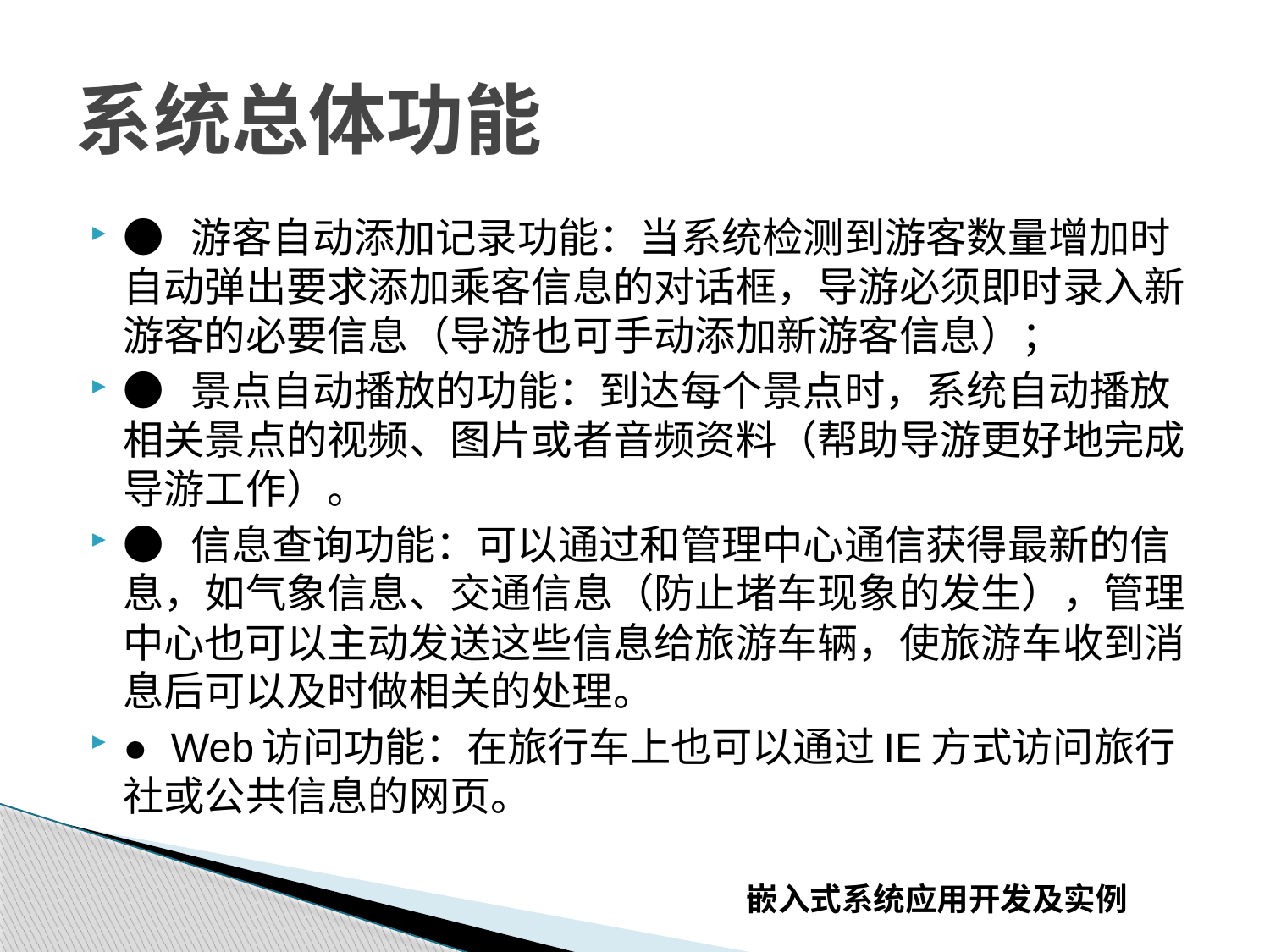

# 系统总体功能
●  游客自动添加记录功能：当系统检测到游客数量增加时自动弹出要求添加乘客信息的对话框，导游必须即时录入新游客的必要信息（导游也可手动添加新游客信息）；
●  景点自动播放的功能：到达每个景点时，系统自动播放相关景点的视频、图片或者音频资料（帮助导游更好地完成导游工作）。
●  信息查询功能：可以通过和管理中心通信获得最新的信息，如气象信息、交通信息（防止堵车现象的发生），管理中心也可以主动发送这些信息给旅游车辆，使旅游车收到消息后可以及时做相关的处理。
●  Web访问功能：在旅行车上也可以通过IE方式访问旅行社或公共信息的网页。

嵌入式系统应用开发及实例